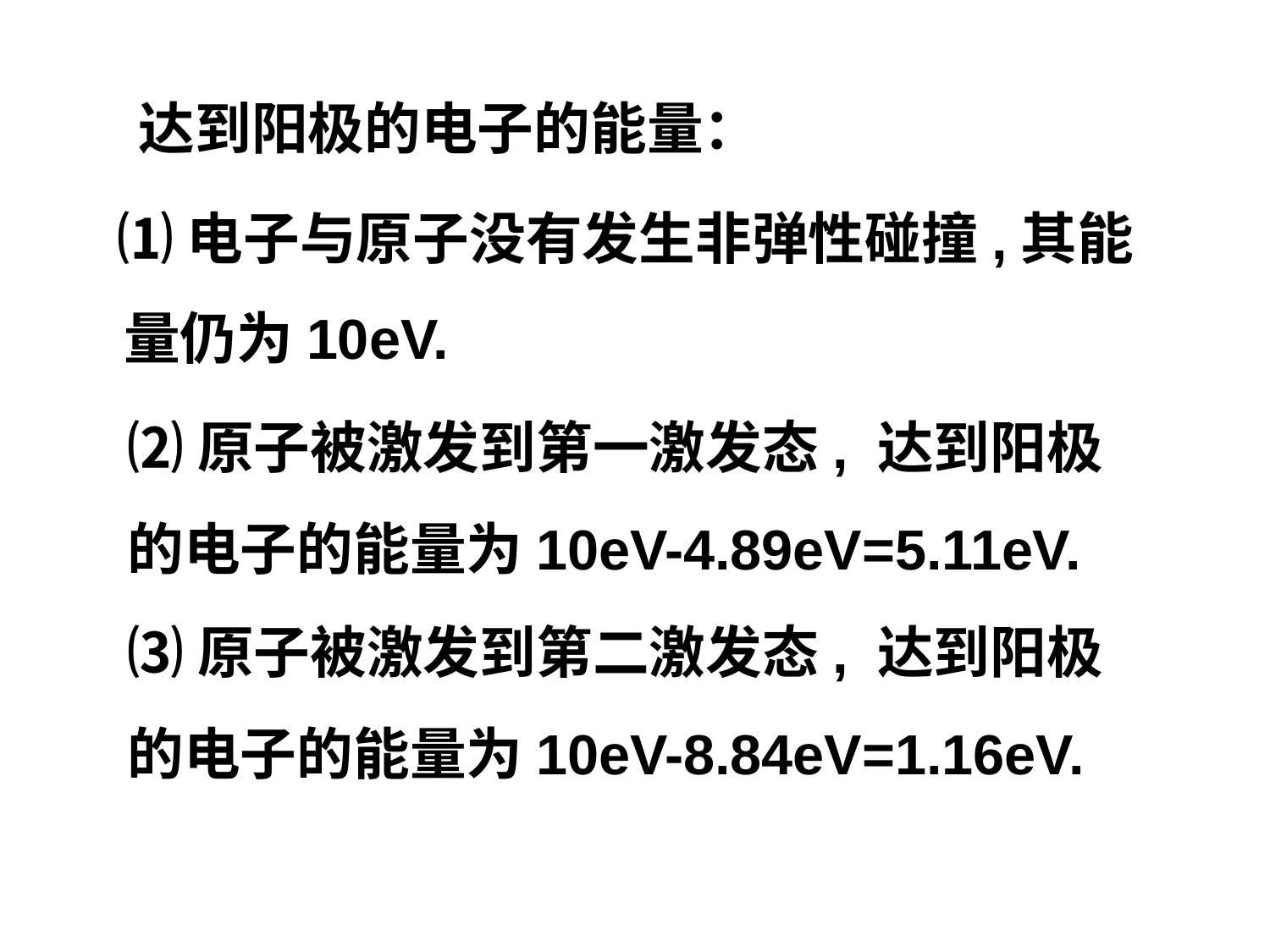

达到阳极的电子的能量：
⑴电子与原子没有发生非弹性碰撞,其能
量仍为10eV.
⑵原子被激发到第一激发态, 达到阳极的电子的能量为10eV-4.89eV=5.11eV.
⑶原子被激发到第二激发态, 达到阳极的电子的能量为10eV-8.84eV=1.16eV.